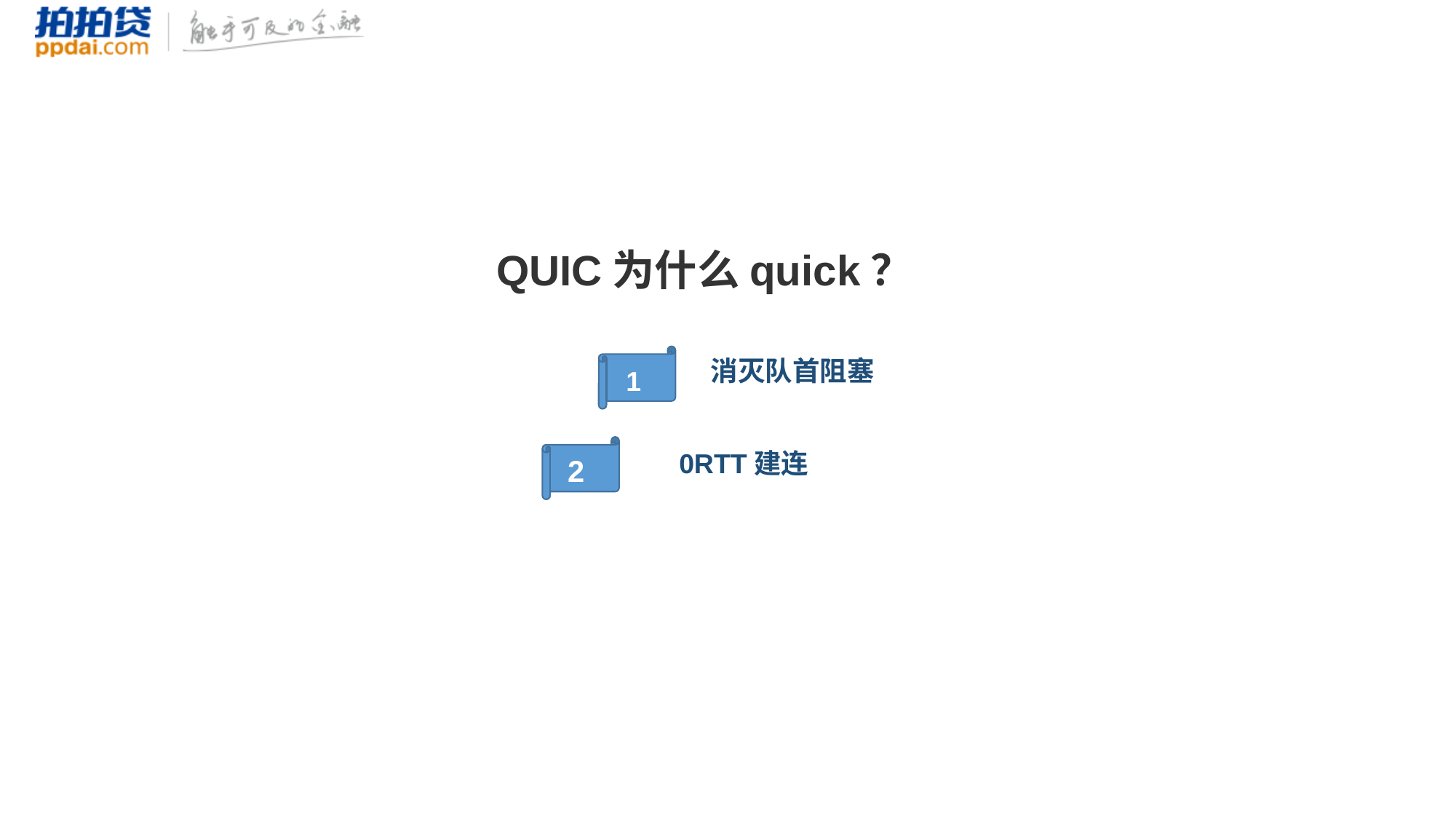

QUIC为什么quick？

消灭队首阻塞
1
Part 1

0RTT建连
2